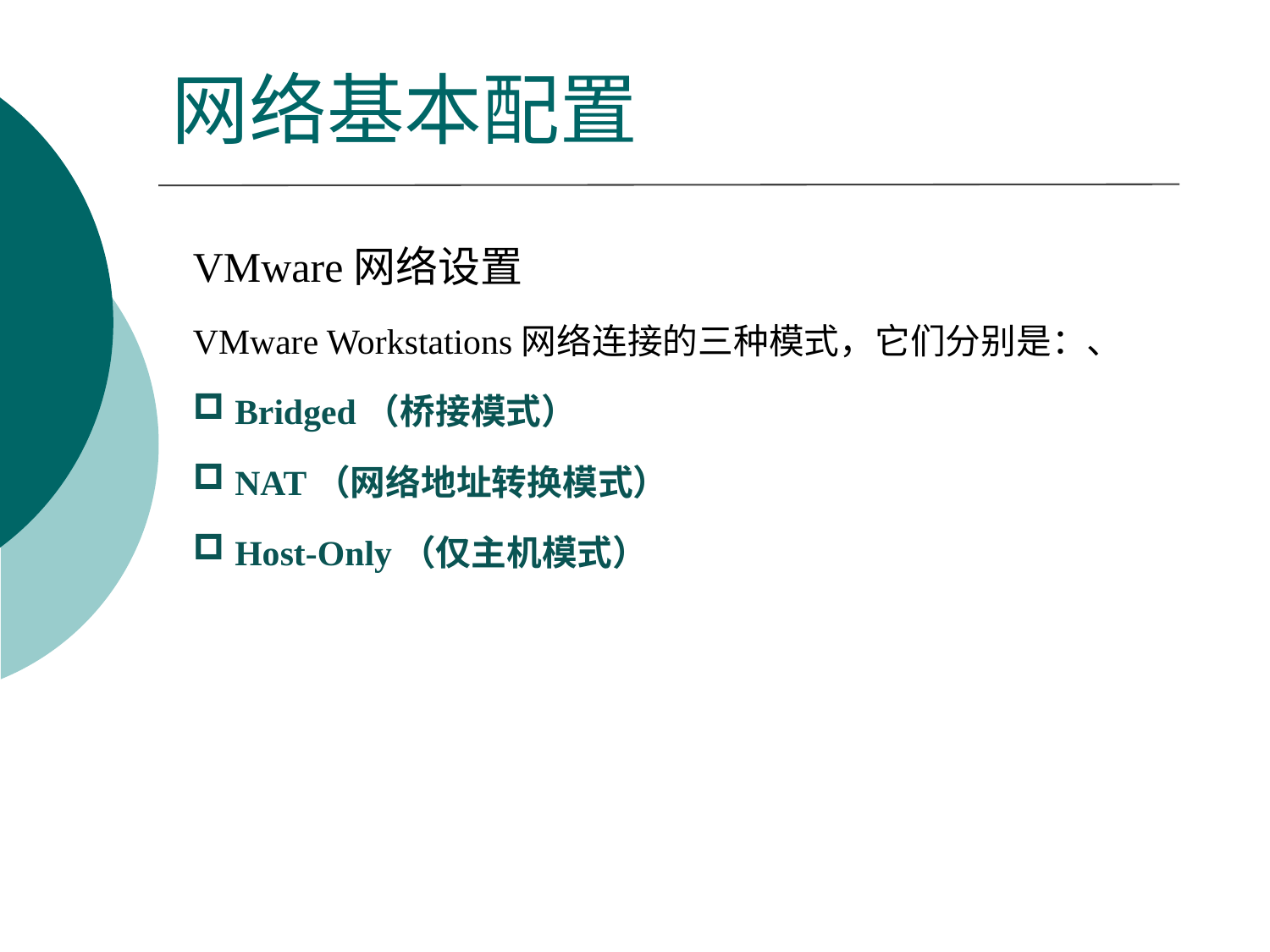

# 网络基本配置
VMware网络设置
VMware Workstations网络连接的三种模式，它们分别是：、
 Bridged（桥接模式）
 NAT（网络地址转换模式）
 Host-Only（仅主机模式）